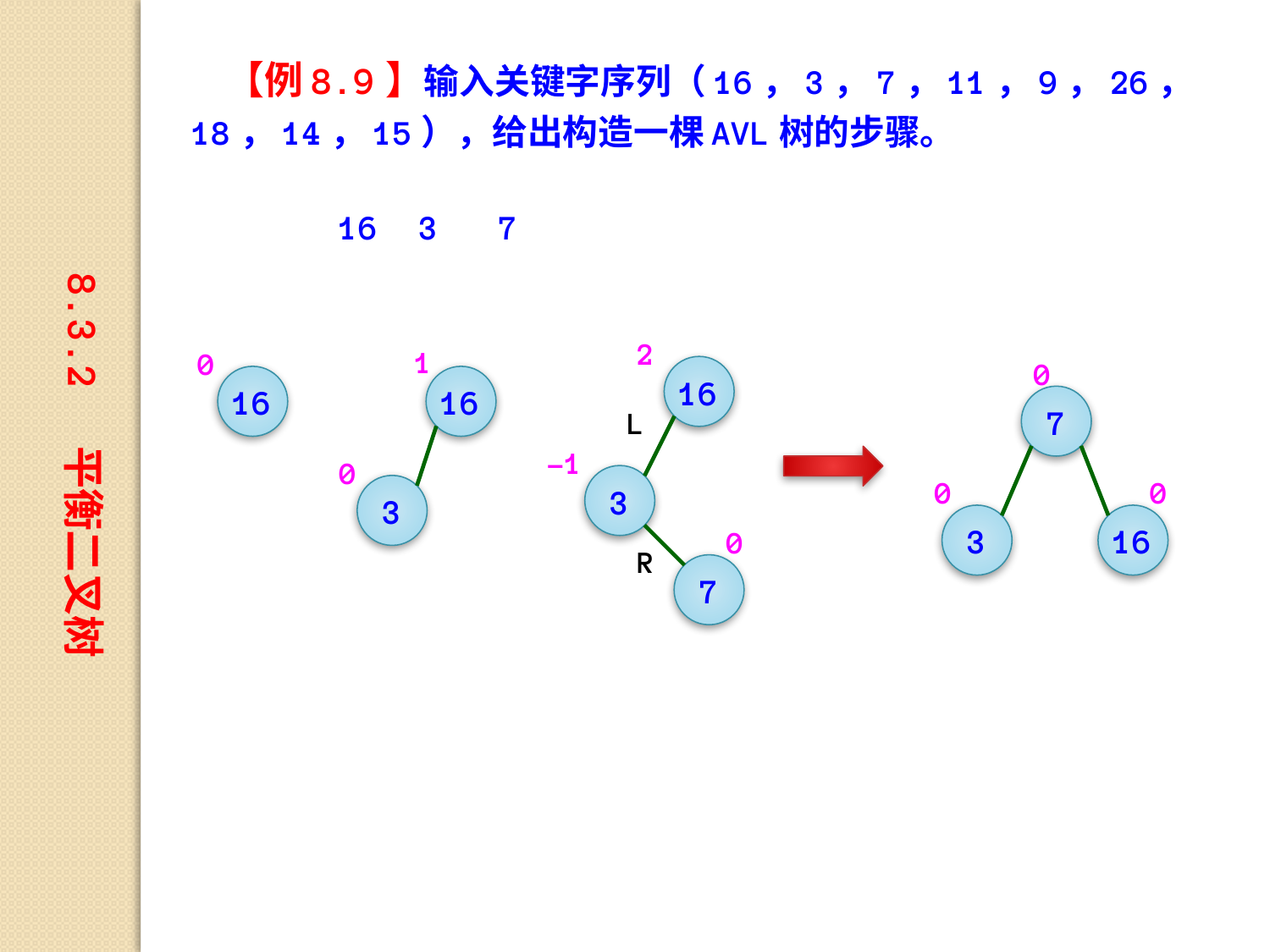

【例8.9】输入关键字序列（16，3，7，11，9，26，18，14，15），给出构造一棵AVL树的步骤。

16
3
7
8.3.2  平衡二叉树
2
16
-1
3
0
7
1
16
0
3
0
16
0
7
0
0
3
16
L

R